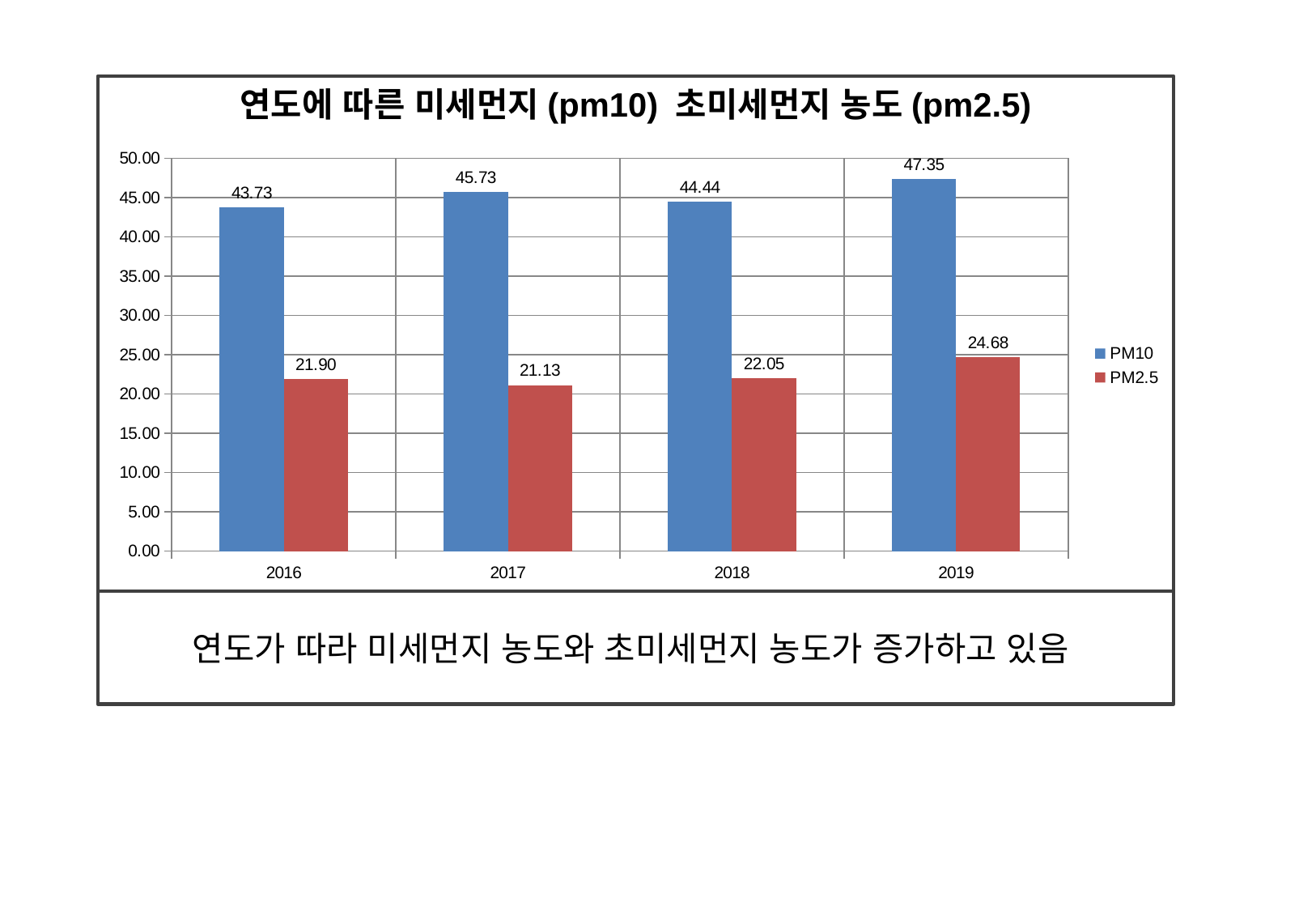

연도에 따른 미세먼지(pm10) 초미세먼지 농도(pm2.5)

### Chart

| Category |
|---|
연도가 따라 미세먼지 농도와 초미세먼지 농도가 증가하고 있음

### Chart

| Category | PM10 | PM2.5 |
|---|---|---|
| 2016 | 43.7265077138849 | 21.8967971530249 |
| 2017 | 45.7298752834467 | 21.1339390386869 |
| 2018 | 44.4428409734012 | 22.0462074978204 |
| 2019 | 47.3543543543543 | 24.6837755545889 |